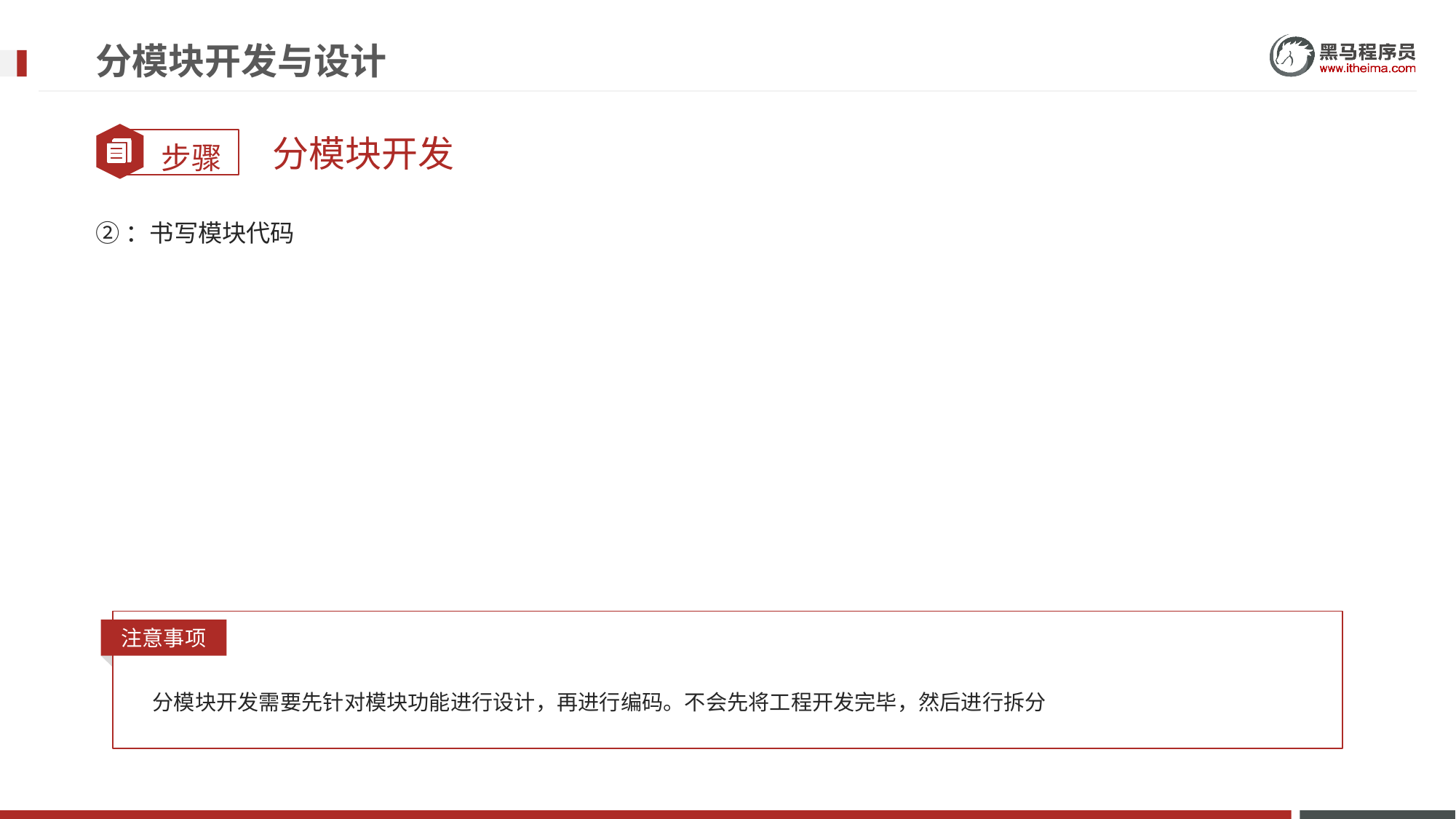

# 分模块开发与设计
分模块开发
②：书写模块代码

注意事项

分模块开发需要先针对模块功能进行设计，再进行编码。不会先将工程开发完毕，然后进行拆分